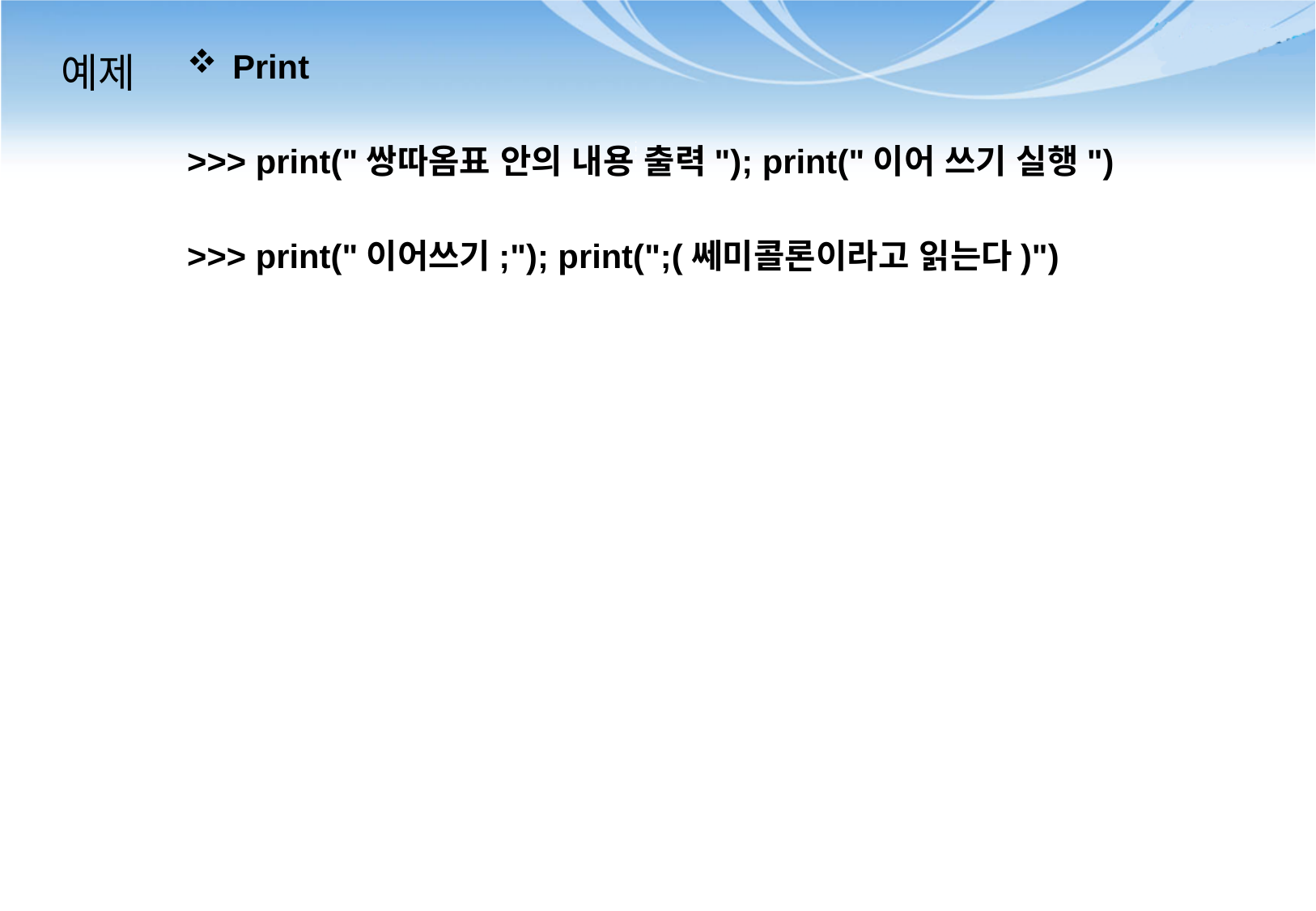

# 예제
Print

>>> print("쌍따옴표 안의 내용 출력"); print("이어 쓰기 실행")

>>> print("이어쓰기;"); print(";(쎄미콜론이라고 읽는다)")